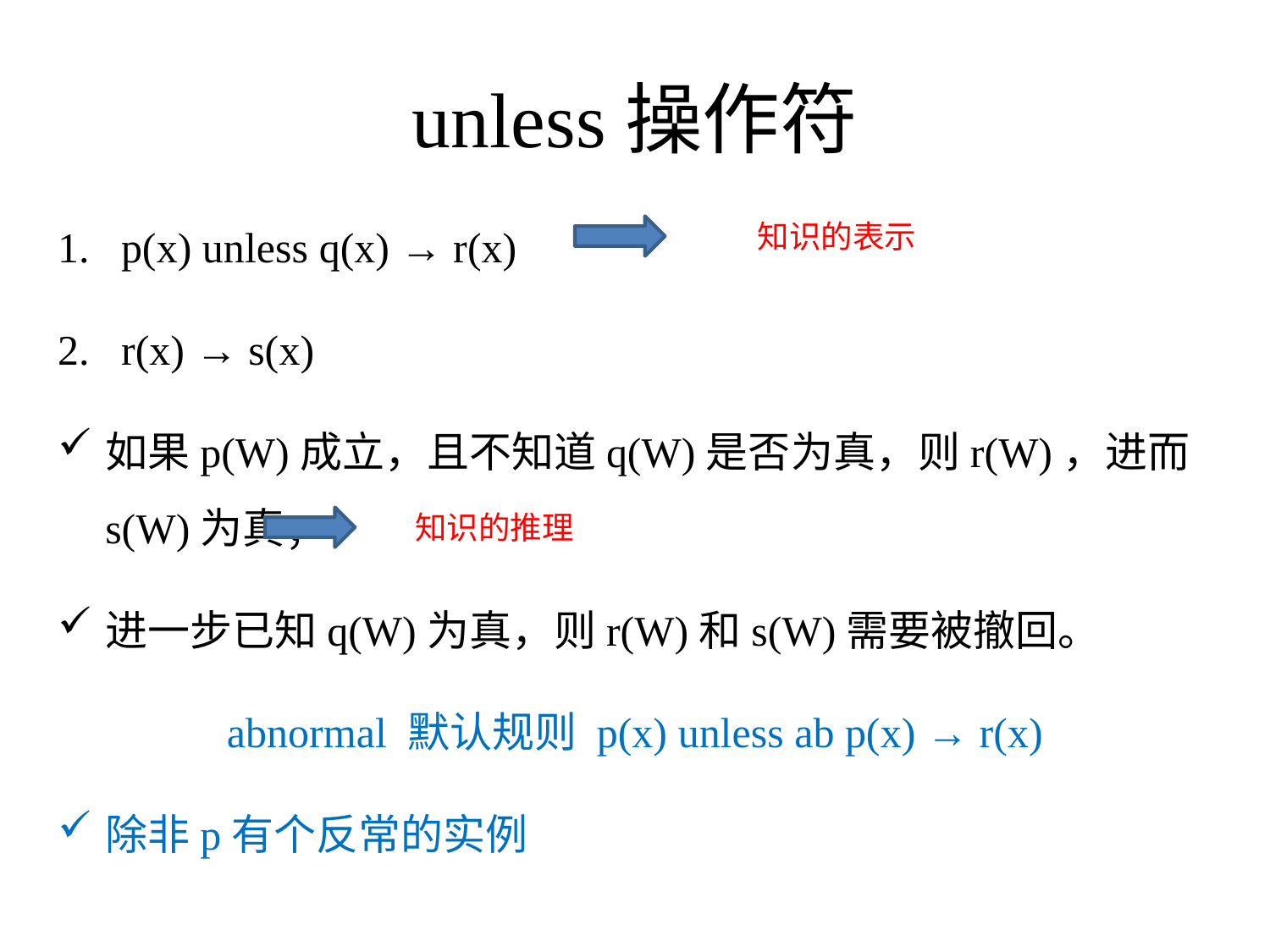

# unless操作符
p(x) unless q(x) → r(x)
r(x) → s(x)
如果p(W)成立，且不知道q(W)是否为真，则r(W)，进而s(W)为真；
进一步已知q(W)为真，则r(W)和s(W)需要被撤回。
abnormal 默认规则 p(x) unless ab p(x) → r(x)
除非p有个反常的实例

知识的表示

知识的推理